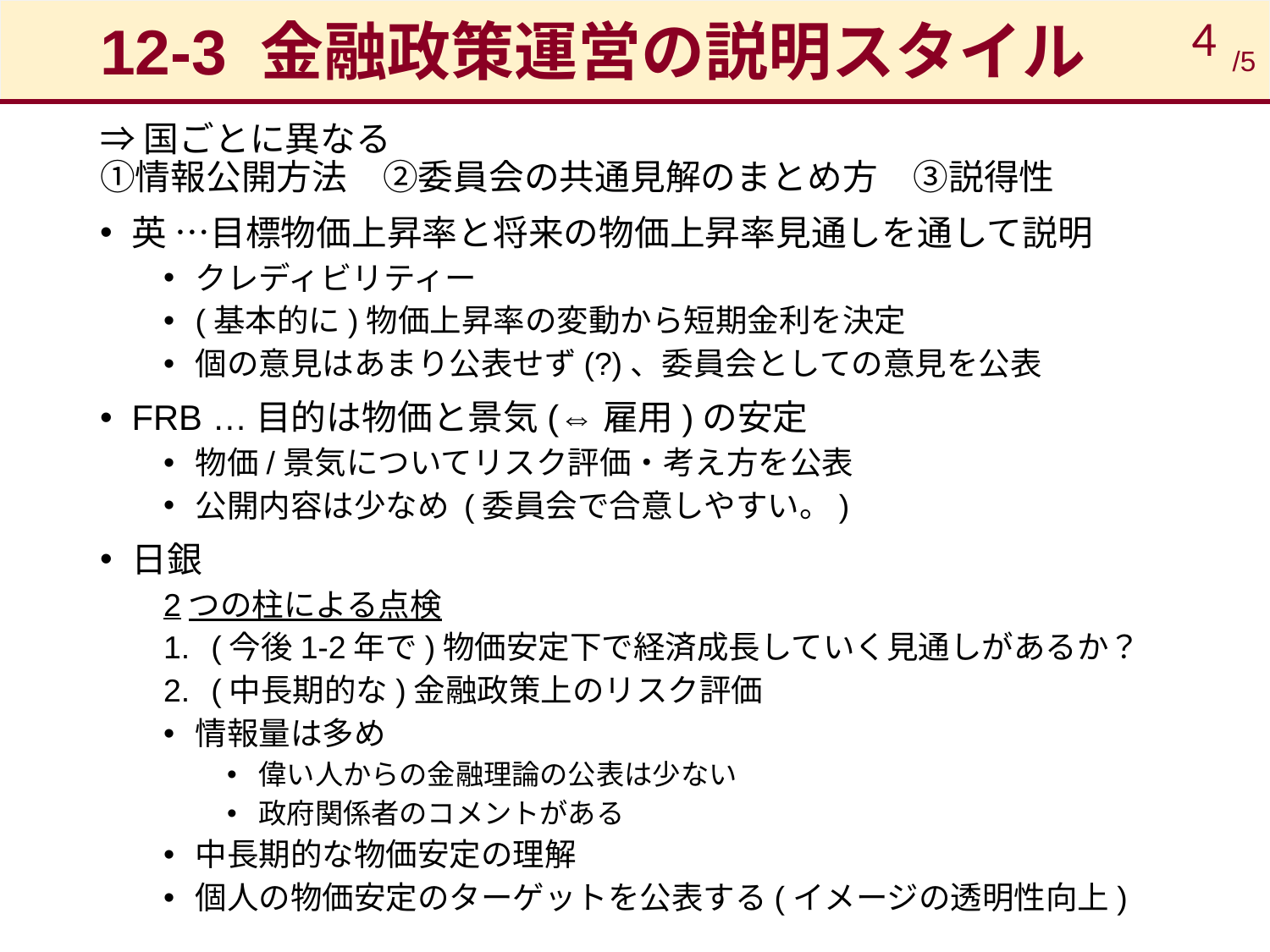

# 12-3 金融政策運営の説明スタイル
4
/5
⇒国ごとに異なる
①情報公開方法　②委員会の共通見解のまとめ方　③説得性
英 …目標物価上昇率と将来の物価上昇率見通しを通して説明
クレディビリティー
(基本的に)物価上昇率の変動から短期金利を決定
個の意見はあまり公表せず(?)、委員会としての意見を公表
FRB …目的は物価と景気(⇔雇用)の安定
物価/景気についてリスク評価・考え方を公表
公開内容は少なめ (委員会で合意しやすい。)
日銀
2つの柱による点検
(今後1-2年で)物価安定下で経済成長していく見通しがあるか？
(中長期的な)金融政策上のリスク評価
情報量は多め
偉い人からの金融理論の公表は少ない
政府関係者のコメントがある
中長期的な物価安定の理解
個人の物価安定のターゲットを公表する(イメージの透明性向上)